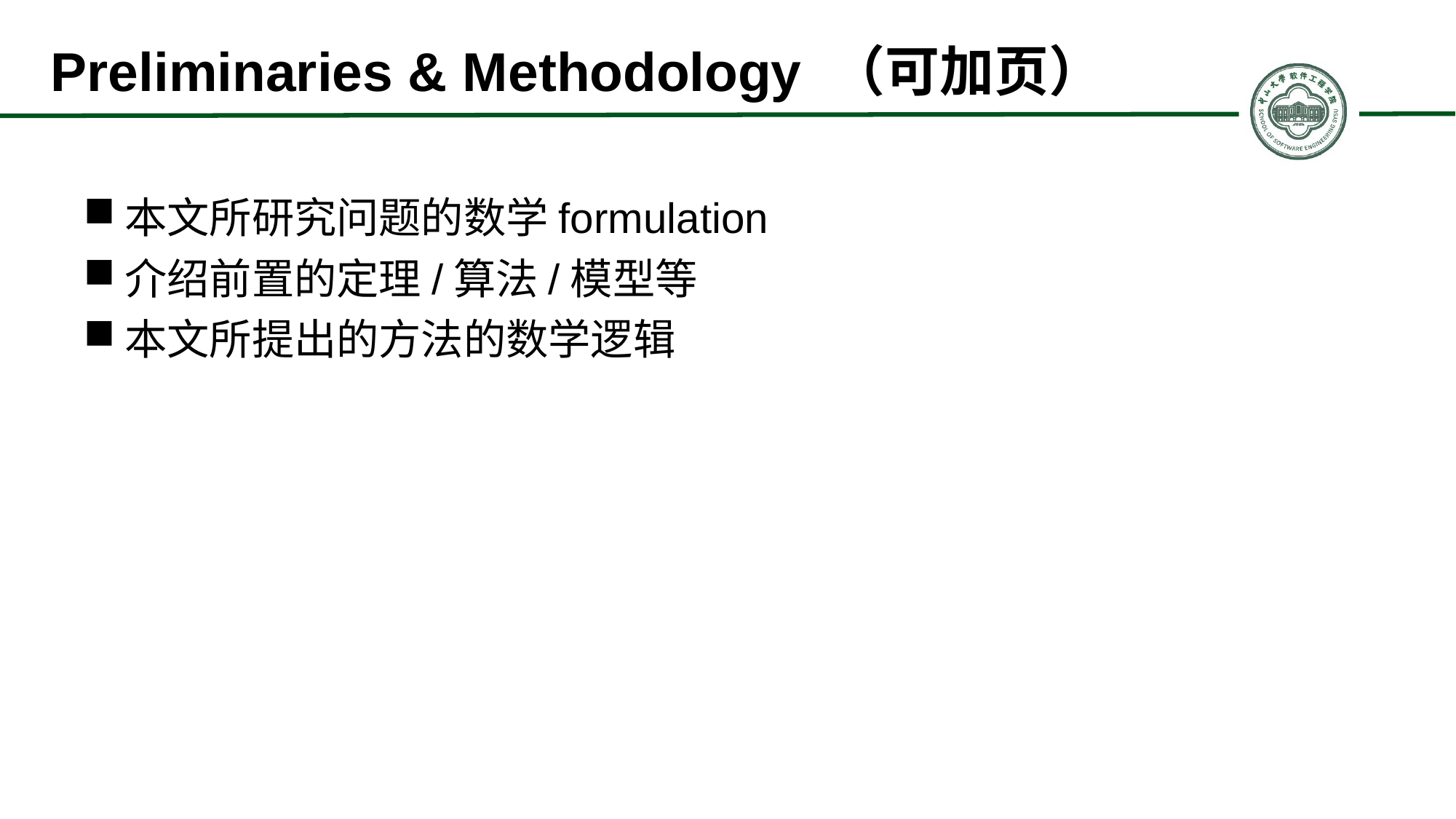

Preliminaries & Methodology （可加页）
本文所研究问题的数学formulation
介绍前置的定理/算法/模型等
本文所提出的方法的数学逻辑